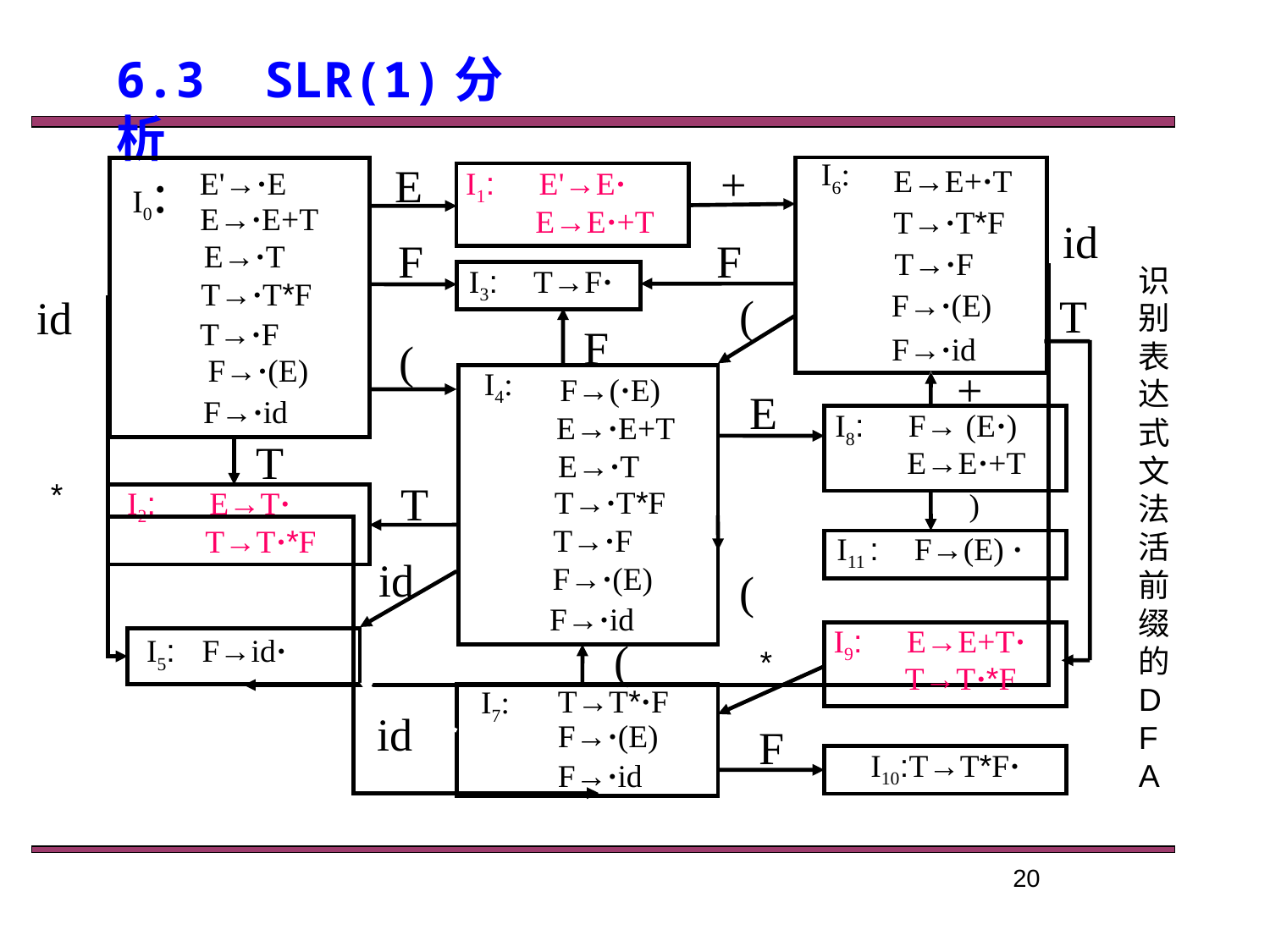

# 6.3  SLR(1)分析
I6:
+
I0:
E
E→E+·T
T→·T*F
   T→·F
   F→·(E)
   F→·id
I1:     E'→E·
E'→·E
 E→·E+T
 E→·T
T→·T*F
T→·F
F→·(E)
 F→·id

E→E·+T

id
F
F
识别表达式文法活前缀的DFA
I3:    T→F·

(
T
id

F

(

+
I4:
F→(·E)
    E→·E+T
    E→·T
T→·T*F
    T→·F
    F→·(E)
    F→·id

E

I8:     F→ (E·)

T

 E→E·+T

*
T
I2:      E→T·
)

T→T·*F
I11 :    F→(E) ·

id
(

I9:     E→E+T·

I5:   F→id·
(

*

T→T·*F

T→T*·F
F→·(E)
F→·id
I7:

id
F
I10:T→T*F·

20